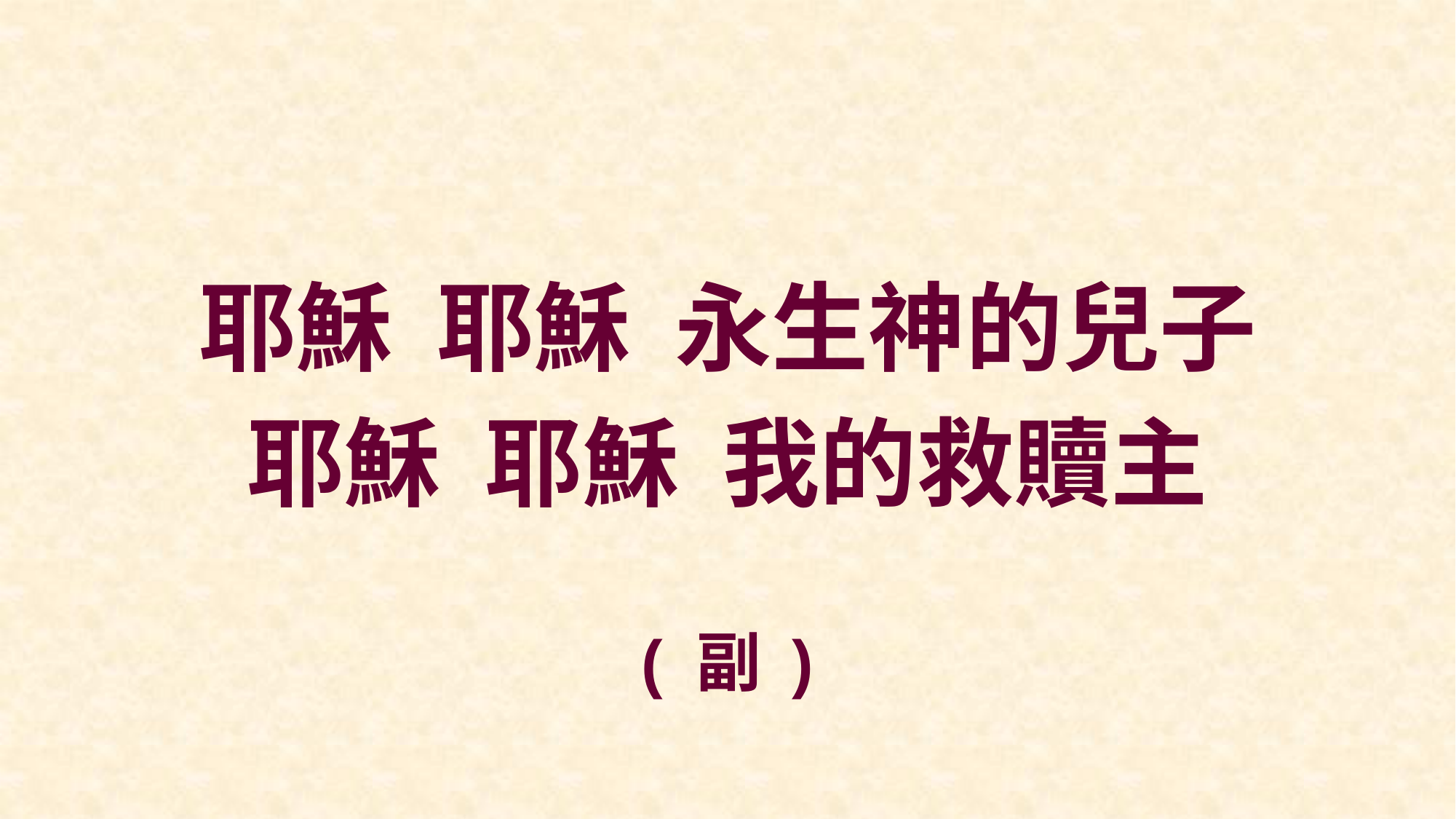

耶穌  耶穌  永生神的兒子
耶穌  耶穌  我的救贖主
( 副 )